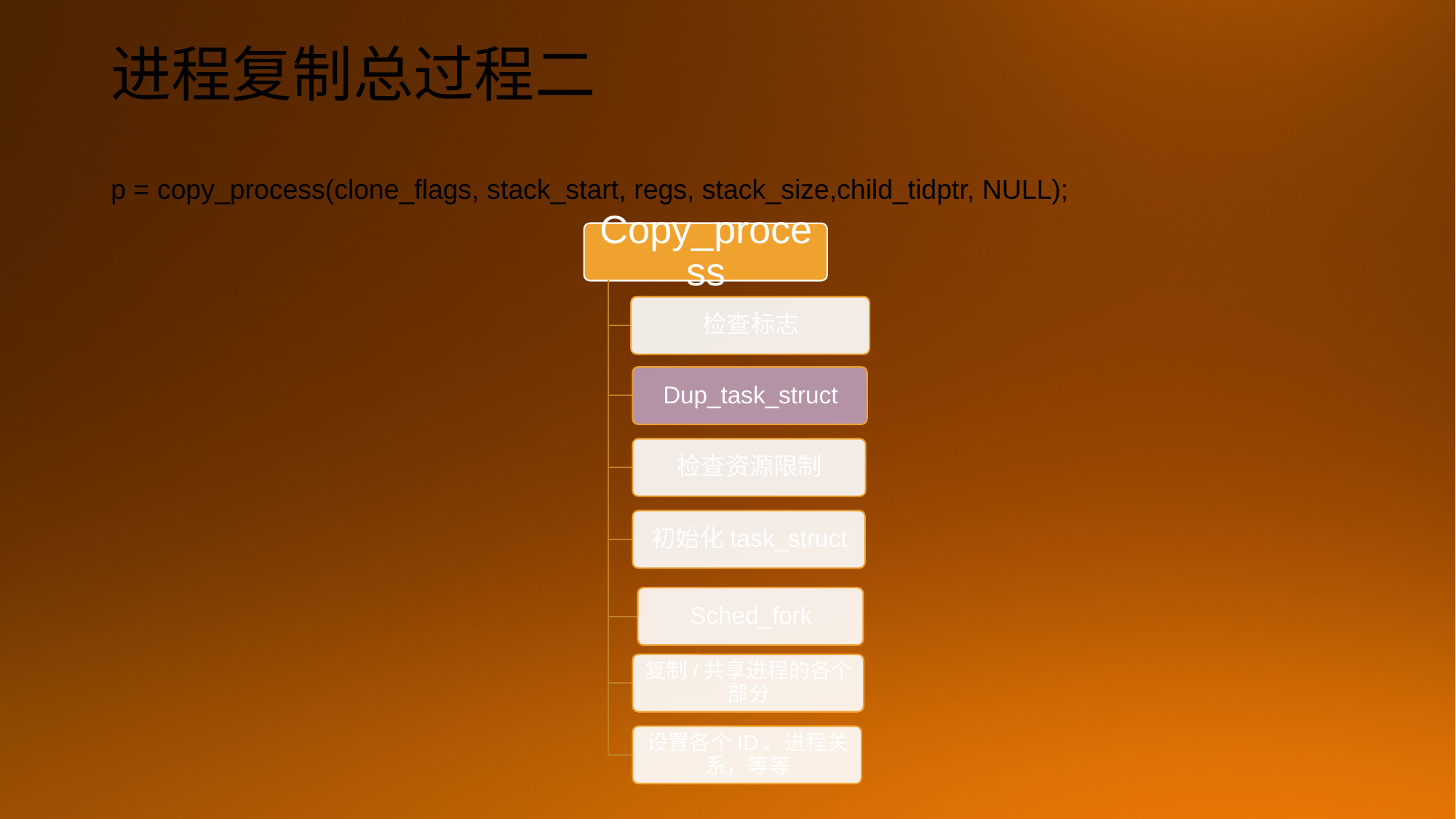

# 进程复制总过程二 p = copy_process(clone_flags, stack_start, regs, stack_size,child_tidptr, NULL);
Copy_process
检查标志
Dup_task_struct
检查资源限制
初始化task_struct
Sched_fork
复制/共享进程的各个部分
设置各个ID、进程关系，等等